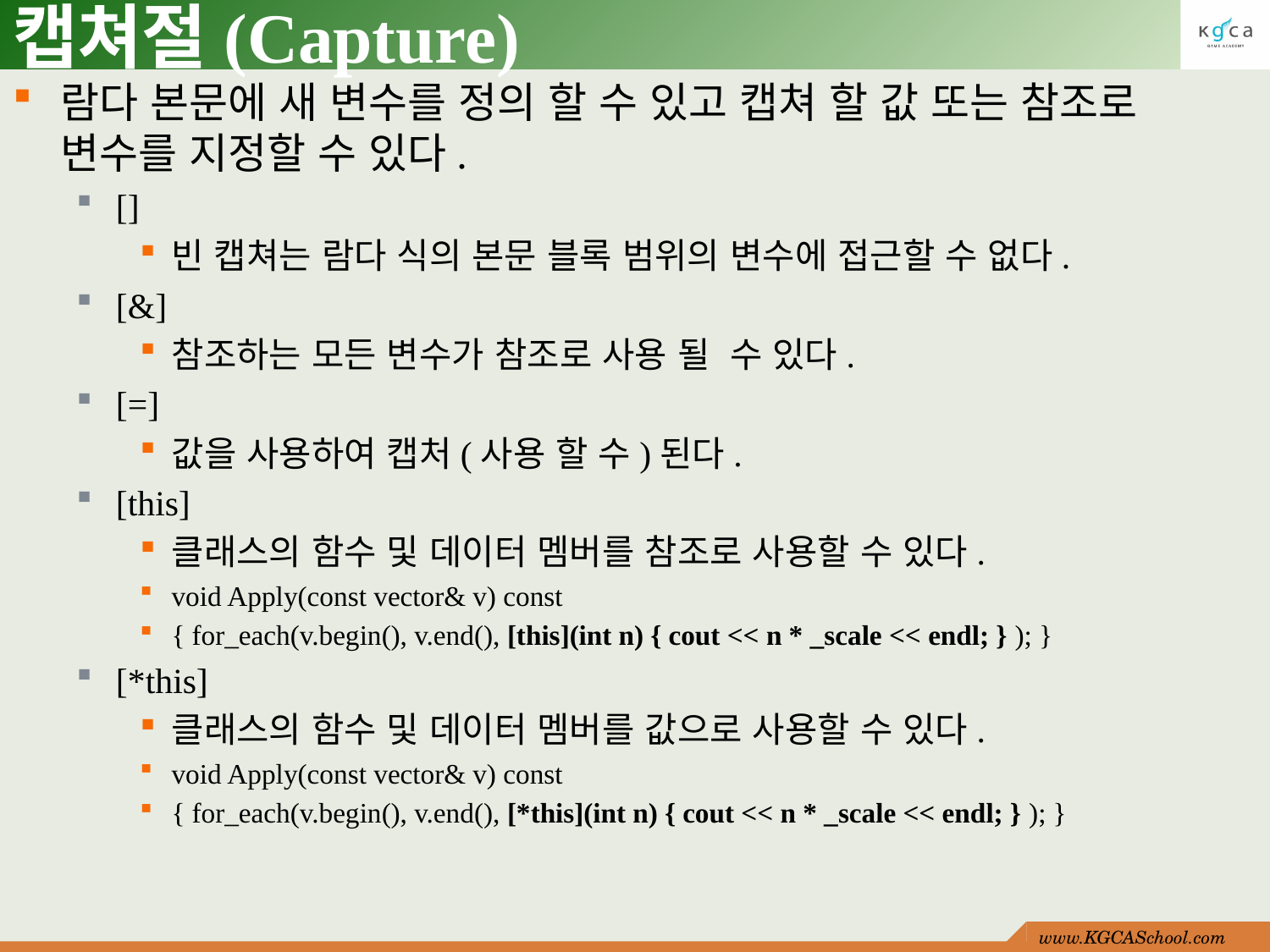

# 캡쳐절(Capture)
람다 본문에 새 변수를 정의 할 수 있고 캡쳐 할 값 또는 참조로 변수를 지정할 수 있다.
[]
빈 캡쳐는 람다 식의 본문 블록 범위의 변수에 접근할 수 없다.
[&]
참조하는 모든 변수가 참조로 사용 될  수 있다.
[=]
값을 사용하여 캡처(사용 할 수)된다.
[this]
클래스의 함수 및 데이터 멤버를 참조로 사용할 수 있다.
void Apply(const vector& v) const
{ for_each(v.begin(), v.end(), [this](int n) { cout << n * _scale << endl; } ); }
[*this]
클래스의 함수 및 데이터 멤버를 값으로 사용할 수 있다.
void Apply(const vector& v) const
{ for_each(v.begin(), v.end(), [*this](int n) { cout << n * _scale << endl; } ); }